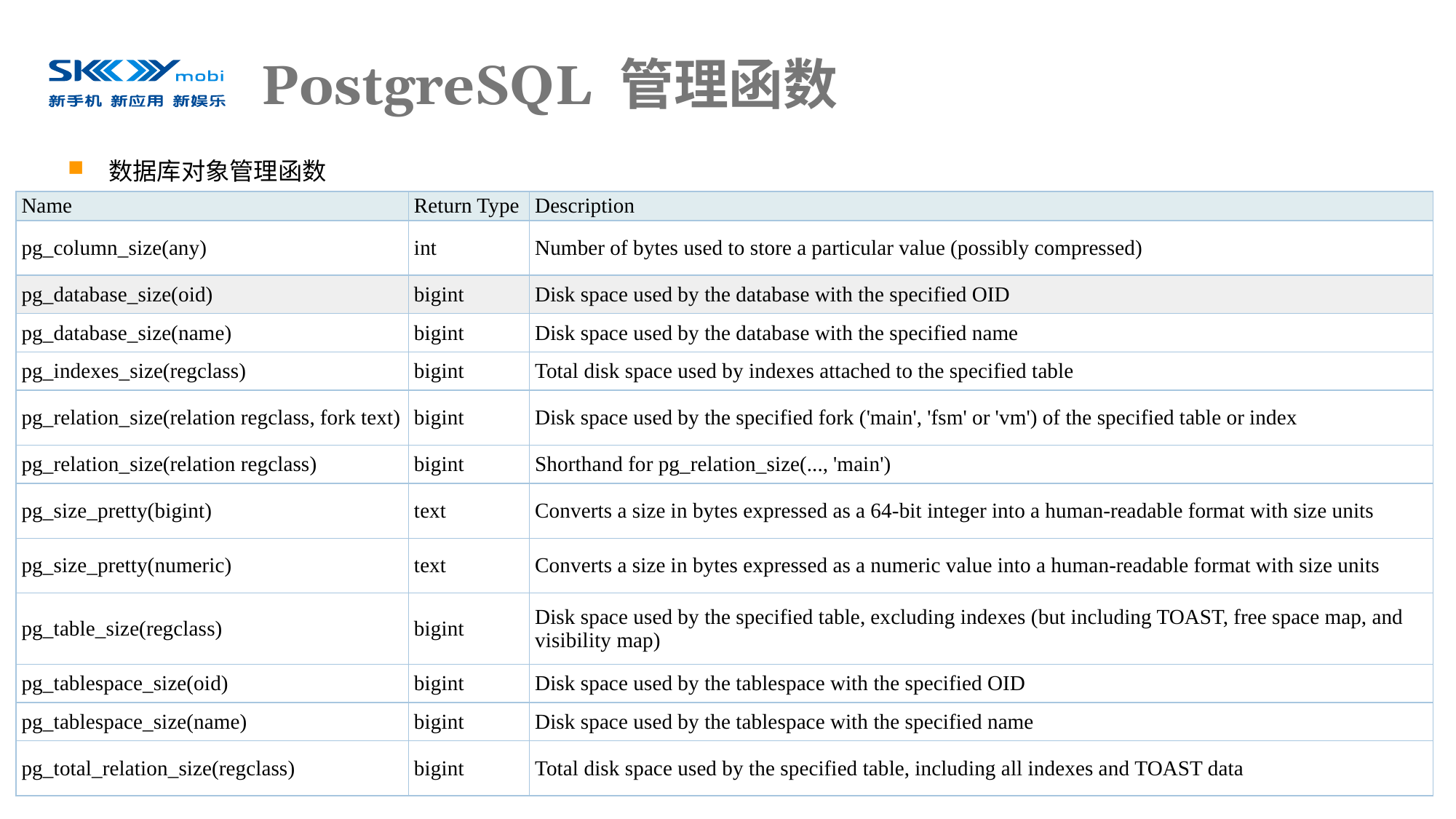

# PostgreSQL 管理函数
数据库对象管理函数

| Name | Return Type | Description |
| --- | --- | --- |
| pg\_column\_size(any) | int | Number of bytes used to store a particular value (possibly compressed) |
| pg\_database\_size(oid) | bigint | Disk space used by the database with the specified OID |
| pg\_database\_size(name) | bigint | Disk space used by the database with the specified name |
| pg\_indexes\_size(regclass) | bigint | Total disk space used by indexes attached to the specified table |
| pg\_relation\_size(relation regclass, fork text) | bigint | Disk space used by the specified fork ('main', 'fsm' or 'vm') of the specified table or index |
| pg\_relation\_size(relation regclass) | bigint | Shorthand for pg\_relation\_size(..., 'main') |
| pg\_size\_pretty(bigint) | text | Converts a size in bytes expressed as a 64-bit integer into a human-readable format with size units |
| pg\_size\_pretty(numeric) | text | Converts a size in bytes expressed as a numeric value into a human-readable format with size units |
| pg\_table\_size(regclass) | bigint | Disk space used by the specified table, excluding indexes (but including TOAST, free space map, and visibility map) |
| pg\_tablespace\_size(oid) | bigint | Disk space used by the tablespace with the specified OID |
| pg\_tablespace\_size(name) | bigint | Disk space used by the tablespace with the specified name |
| pg\_total\_relation\_size(regclass) | bigint | Total disk space used by the specified table, including all indexes and TOAST data |